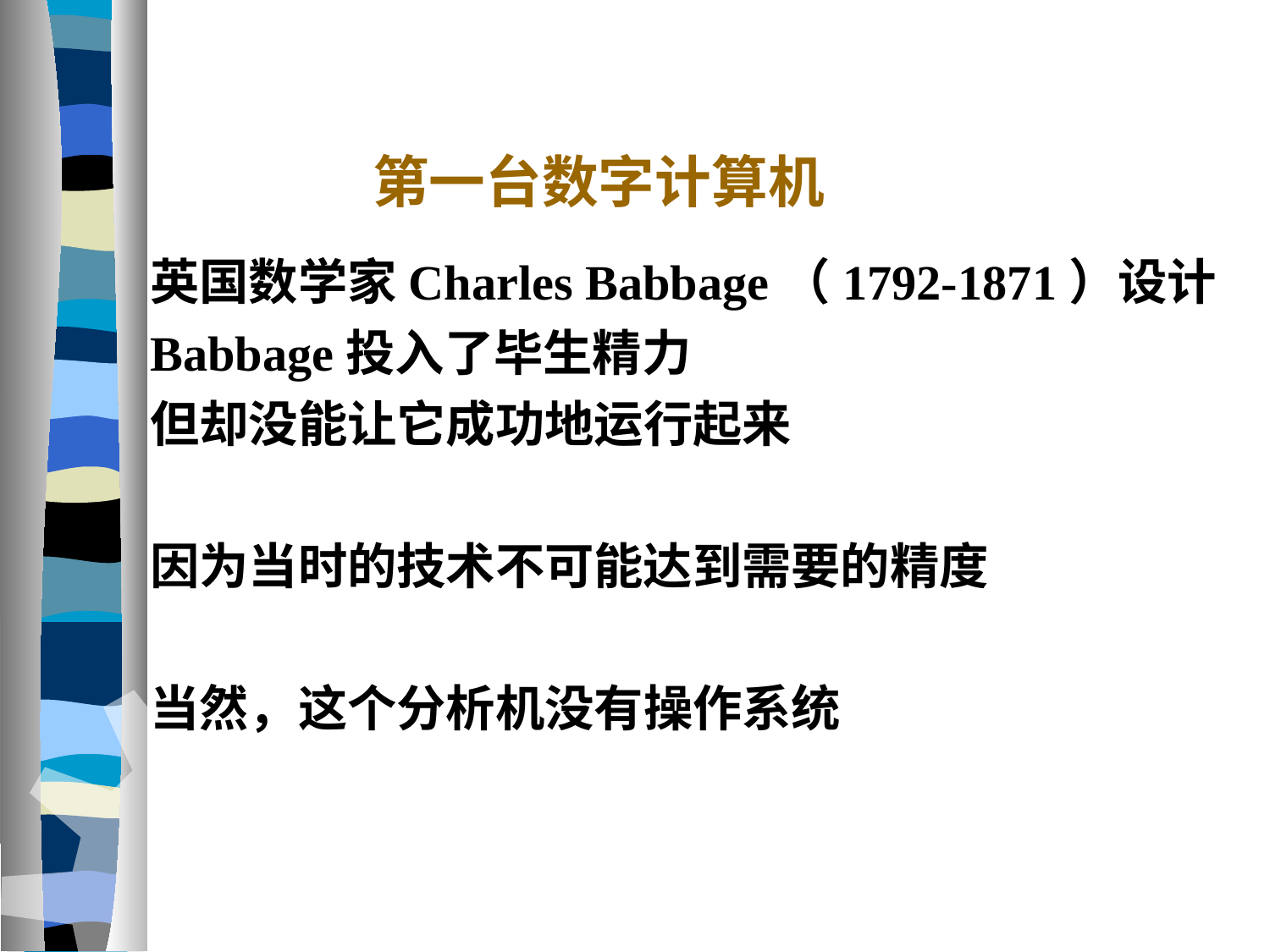

第一台数字计算机
英国数学家Charles Babbage（1792-1871）设计
Babbage投入了毕生精力
但却没能让它成功地运行起来

因为当时的技术不可能达到需要的精度

当然，这个分析机没有操作系统